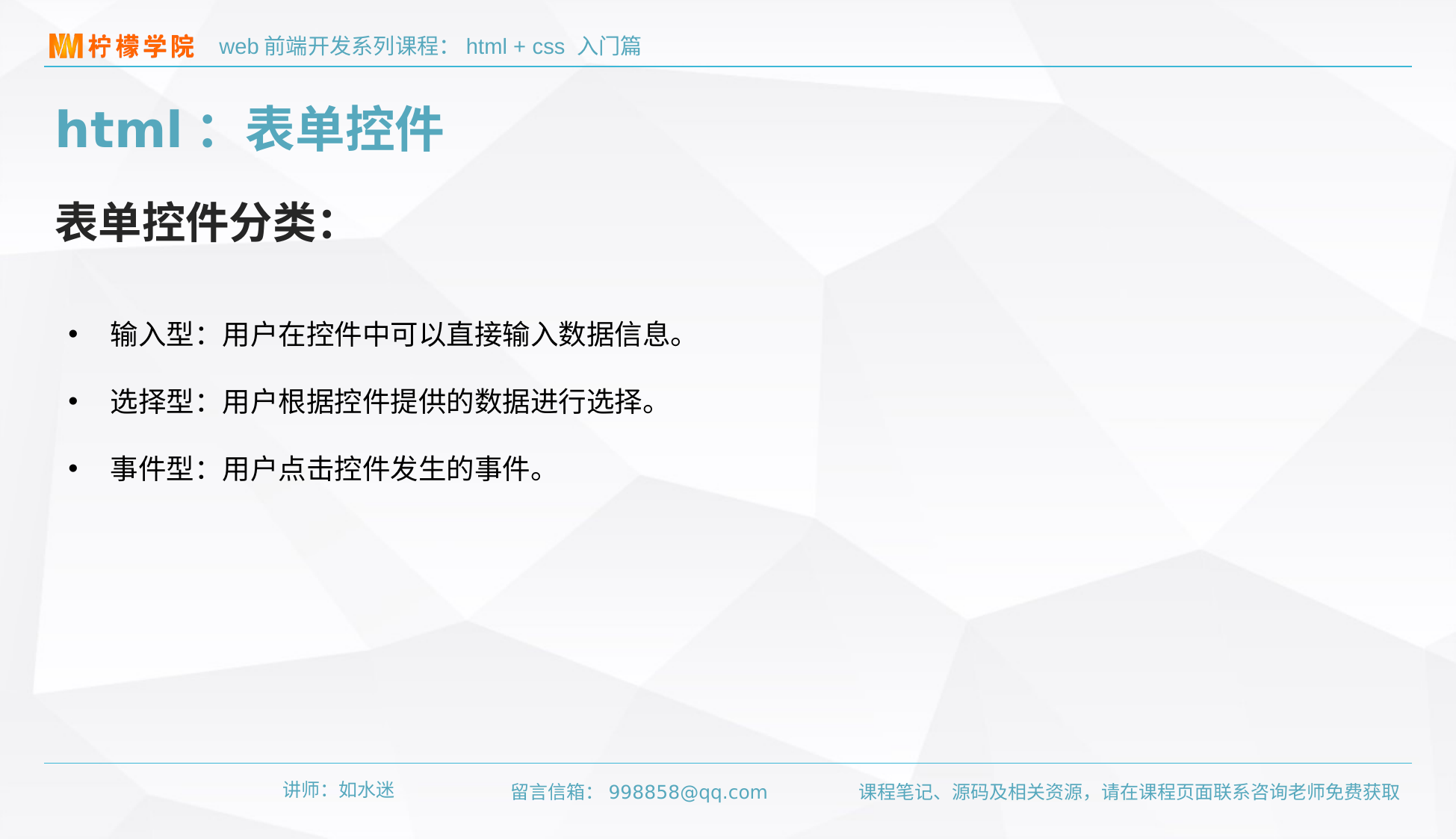

html：表单控件
表单控件分类：
输入型：用户在控件中可以直接输入数据信息。
选择型：用户根据控件提供的数据进行选择。
事件型：用户点击控件发生的事件。